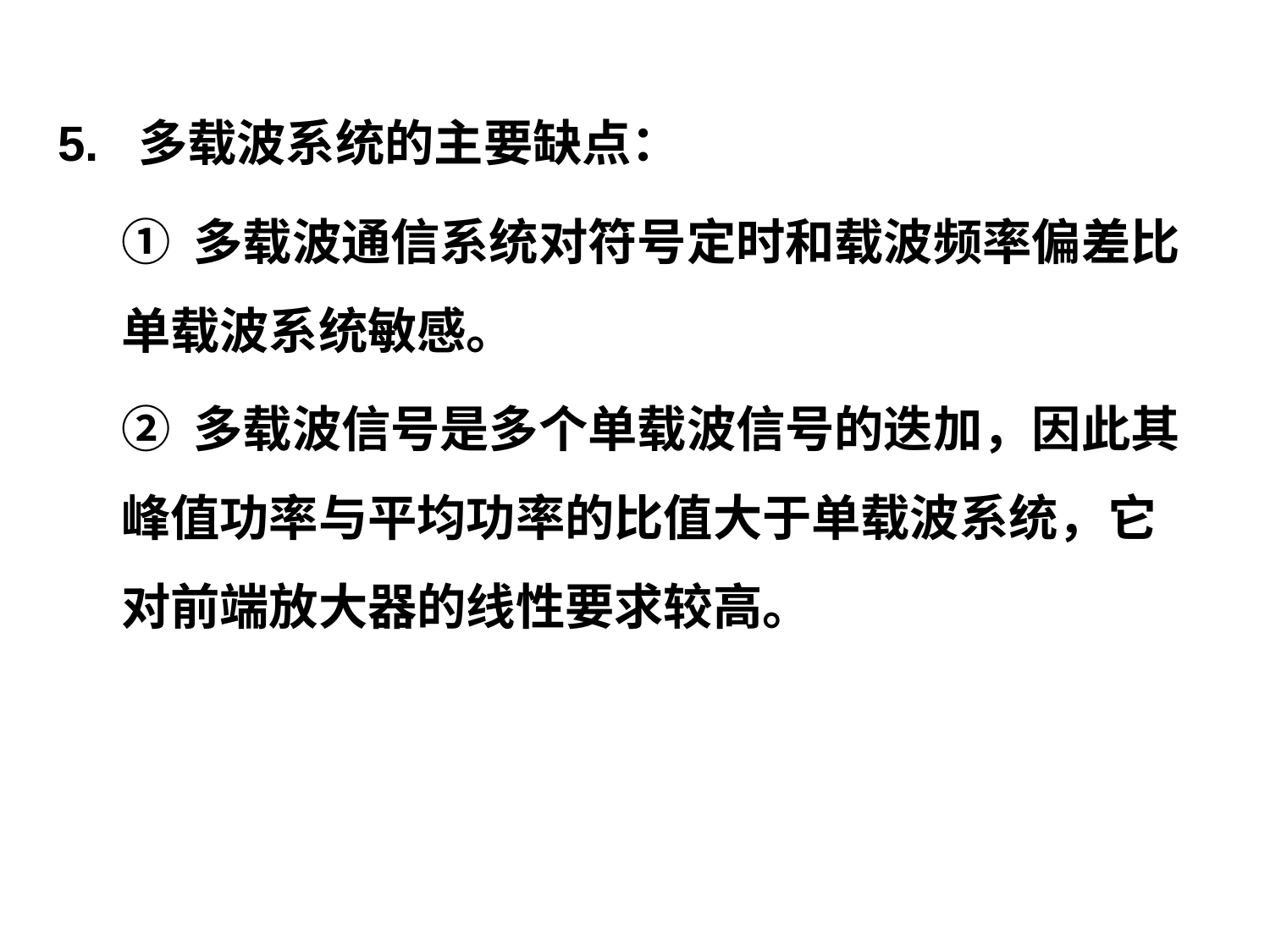

5.  多载波系统的主要缺点：
① 多载波通信系统对符号定时和载波频率偏差比单载波系统敏感。
② 多载波信号是多个单载波信号的迭加，因此其峰值功率与平均功率的比值大于单载波系统，它对前端放大器的线性要求较高。